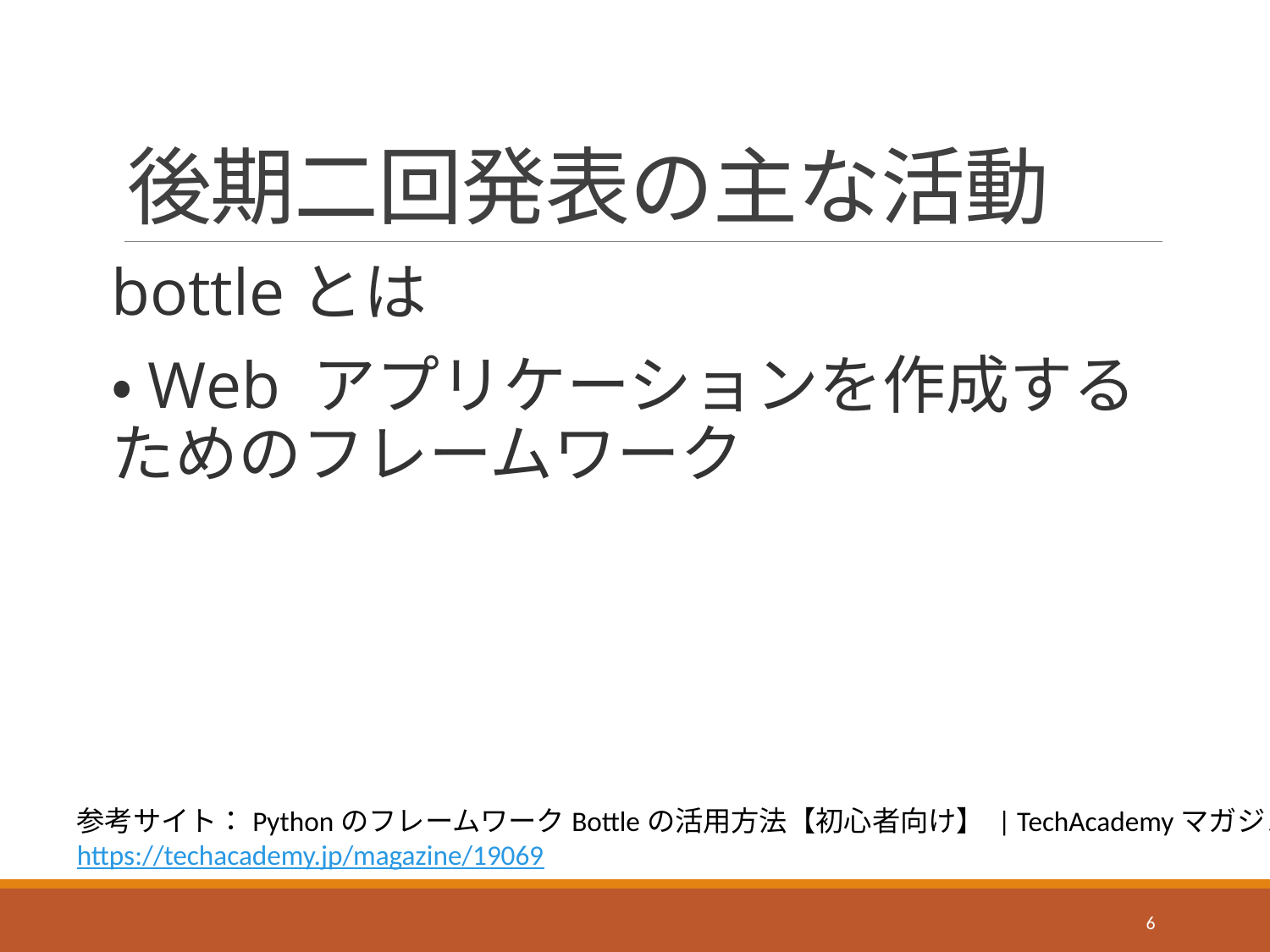

# 後期二回発表の主な活動
bottleとは
・Web アプリケーションを作成するためのフレームワーク

参考サイト：PythonのフレームワークBottleの活用方法【初心者向け】 | TechAcademyマガジン
https://techacademy.jp/magazine/19069

6